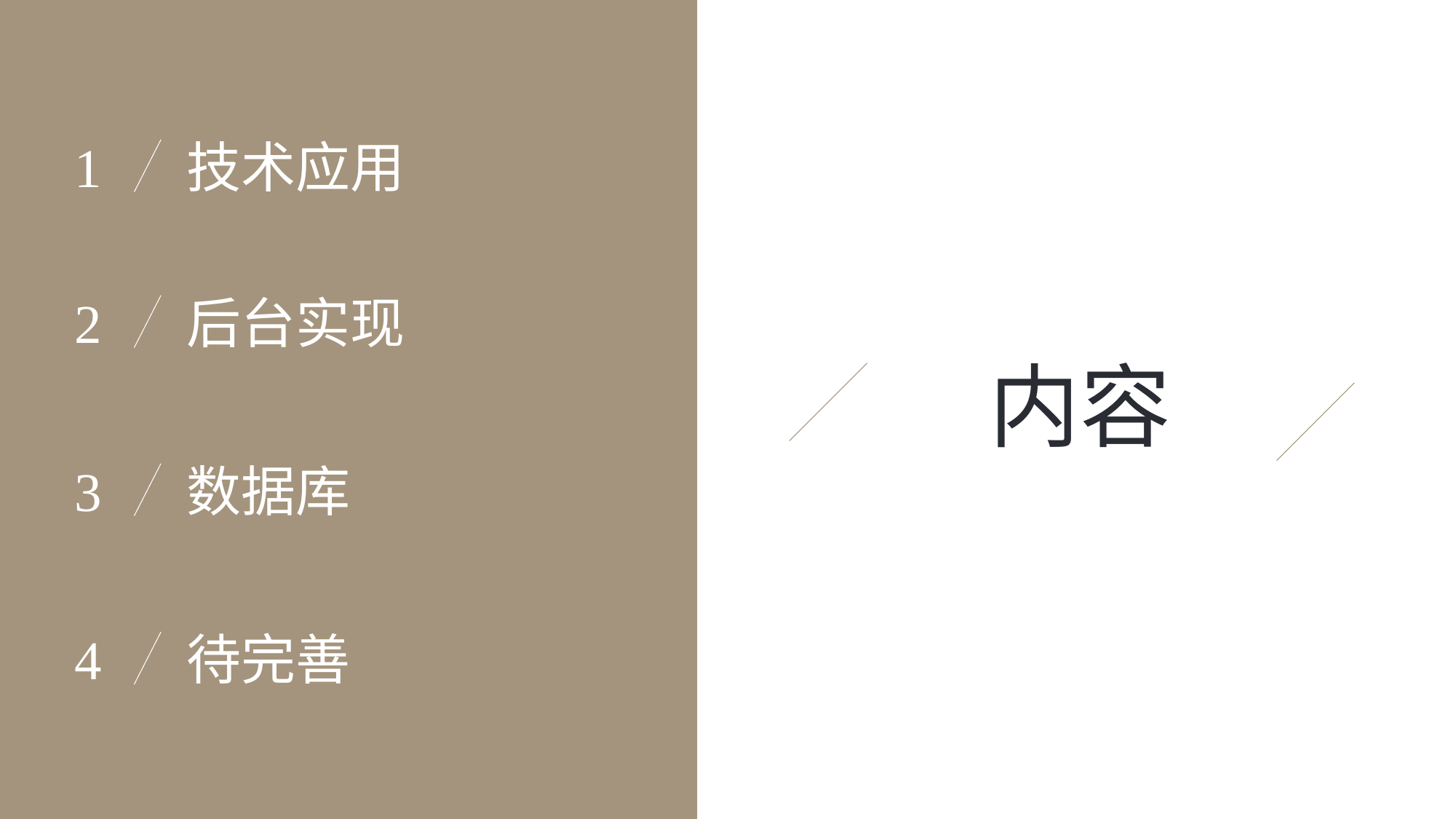

1
技术应用
2
后台实现
内容
3
数据库

4
待完善